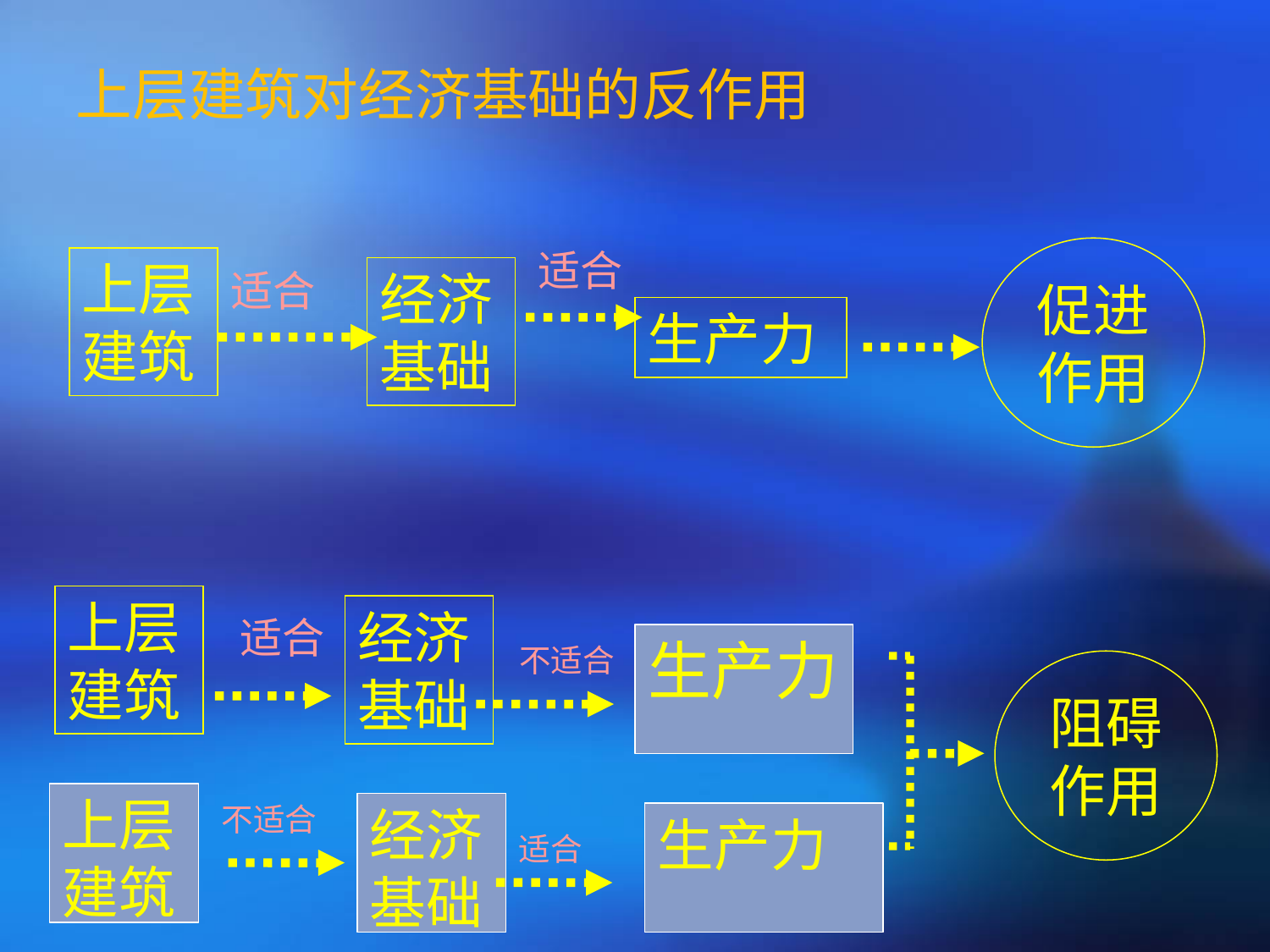

上层建筑对经济基础的反作用

适合
促进作用
上层建筑
适合
经济基础
生产力

上层建筑
经济基础
 适合
生产力
不适合
阻碍作用

上层建筑
不适合
经济基础
生产力
适合